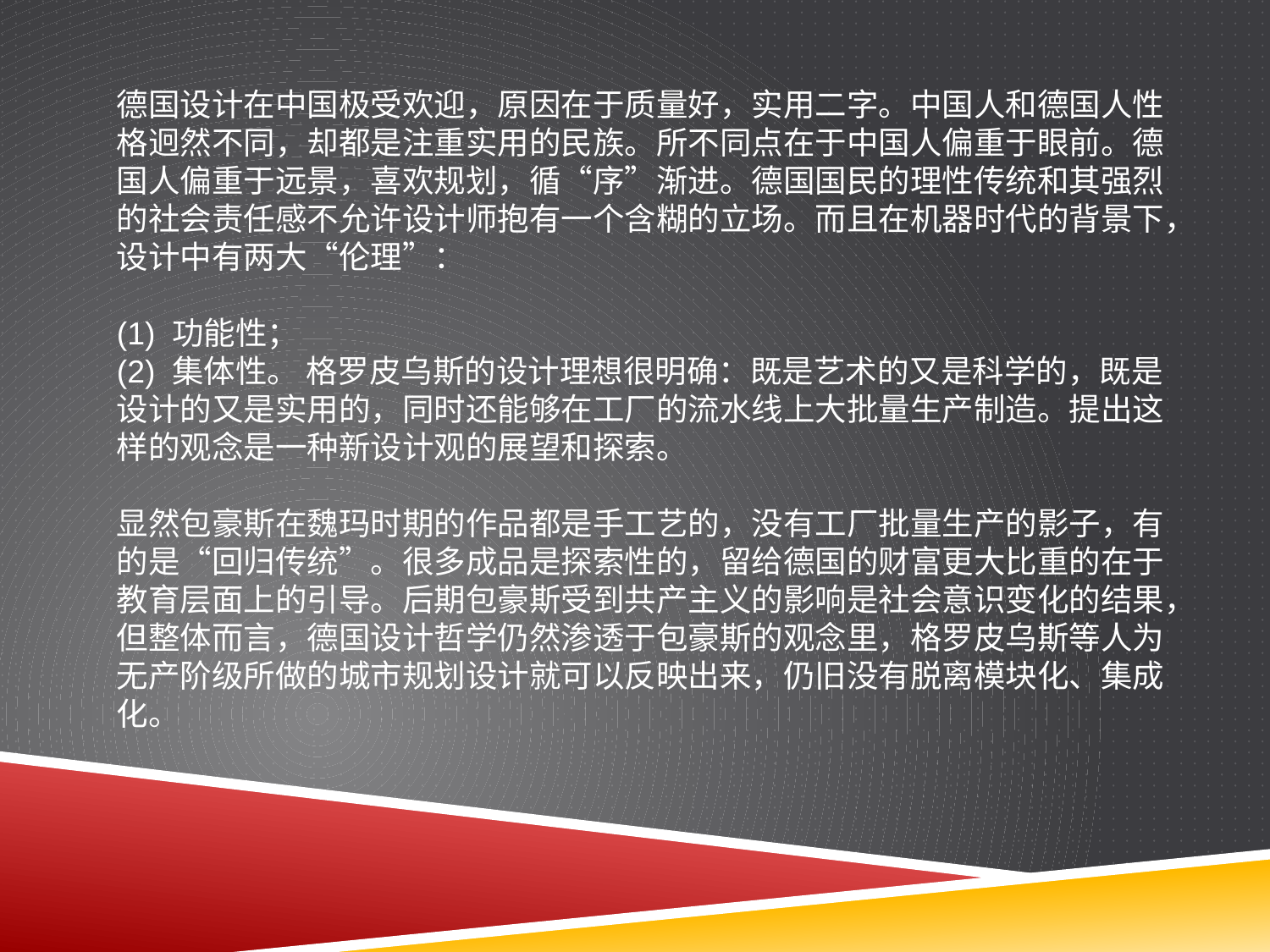

德国设计在中国极受欢迎，原因在于质量好，实用二字。中国人和德国人性格迥然不同，却都是注重实用的民族。所不同点在于中国人偏重于眼前。德国人偏重于远景，喜欢规划，循“序”渐进。德国国民的理性传统和其强烈的社会责任感不允许设计师抱有一个含糊的立场。而且在机器时代的背景下，设计中有两大“伦理”：
(1) 功能性；
(2) 集体性。 格罗皮乌斯的设计理想很明确：既是艺术的又是科学的，既是设计的又是实用的，同时还能够在工厂的流水线上大批量生产制造。提出这样的观念是一种新设计观的展望和探索。
显然包豪斯在魏玛时期的作品都是手工艺的，没有工厂批量生产的影子，有的是“回归传统”。很多成品是探索性的，留给德国的财富更大比重的在于教育层面上的引导。后期包豪斯受到共产主义的影响是社会意识变化的结果，但整体而言，德国设计哲学仍然渗透于包豪斯的观念里，格罗皮乌斯等人为无产阶级所做的城市规划设计就可以反映出来，仍旧没有脱离模块化、集成化。